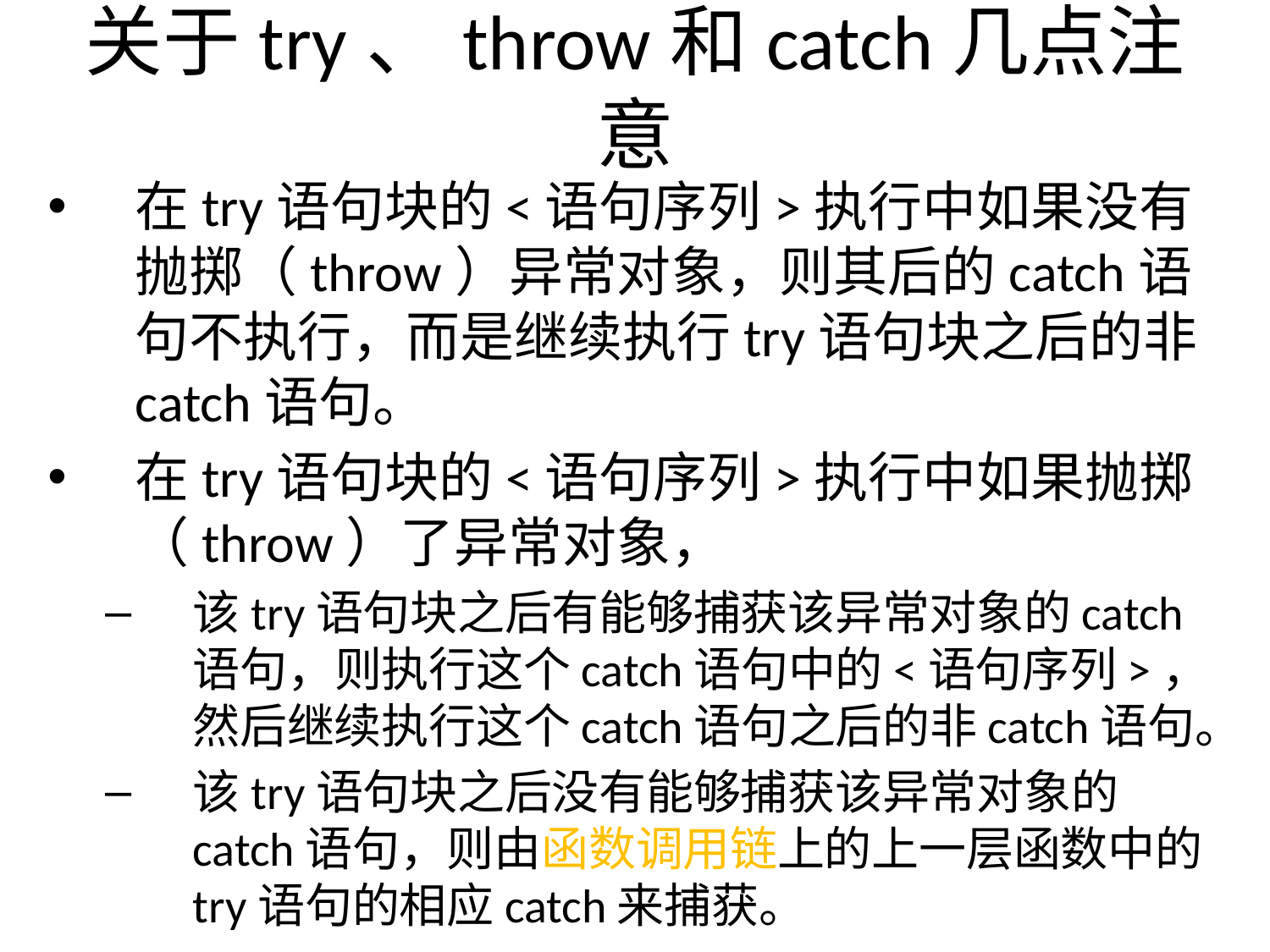

# 关于try、throw和catch几点注意
在try语句块的<语句序列>执行中如果没有抛掷（throw）异常对象，则其后的catch语句不执行，而是继续执行try语句块之后的非catch语句。
在try语句块的<语句序列>执行中如果抛掷（throw）了异常对象，
该try语句块之后有能够捕获该异常对象的catch语句，则执行这个catch语句中的<语句序列>，然后继续执行这个catch语句之后的非catch语句。
该try语句块之后没有能够捕获该异常对象的catch语句，则由函数调用链上的上一层函数中的try语句的相应catch来捕获。